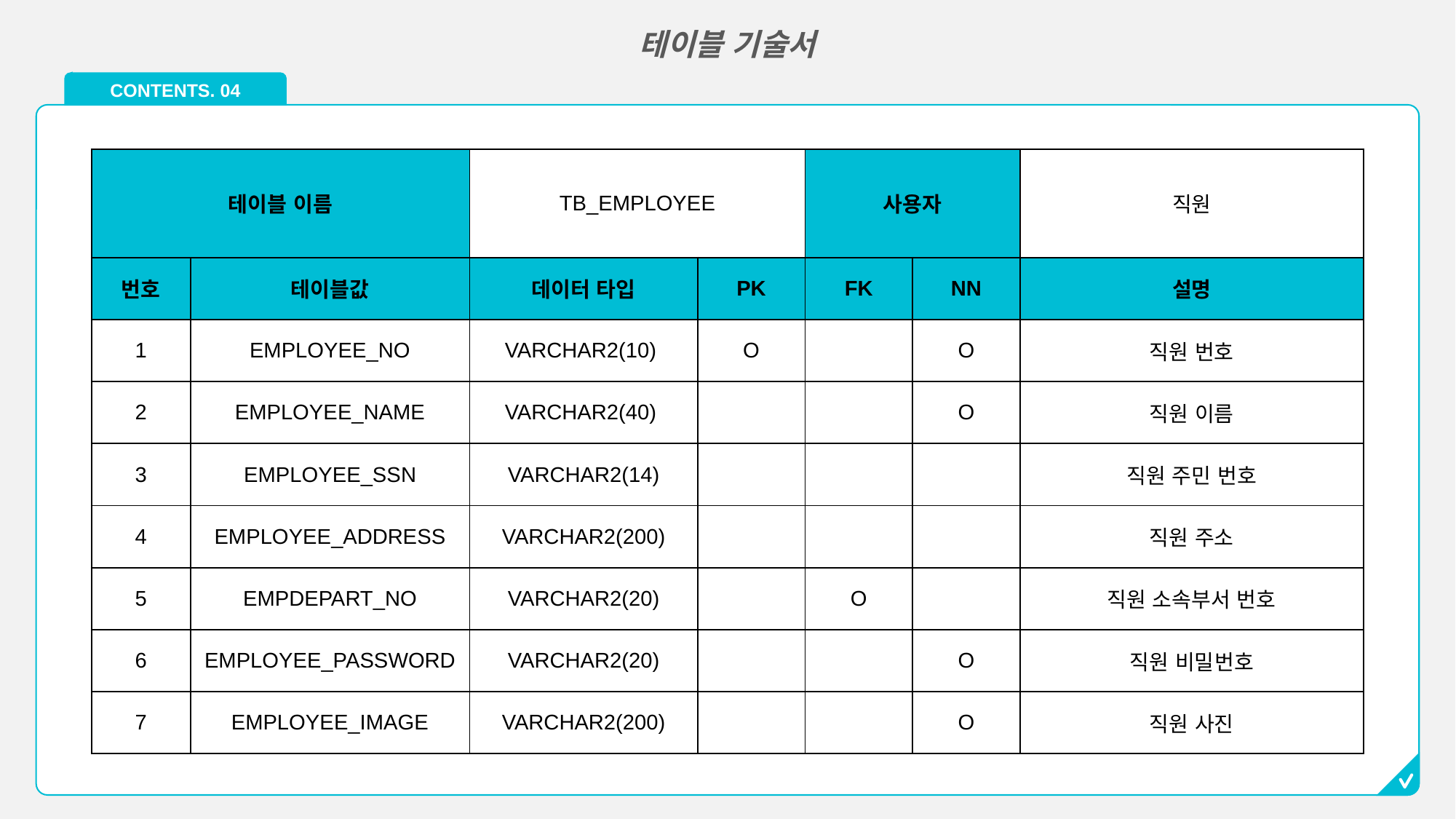

테이블 기술서
CONTENTS. 04

| 테이블 이름 |  | TB\_EMPLOYEE |  | 사용자 |  | 직원 |
| --- | --- | --- | --- | --- | --- | --- |
| 번호 | 테이블값 | 데이터 타입 | PK | FK | NN | 설명 |
| 1 | EMPLOYEE\_NO | VARCHAR2(10) | O |  | O | 직원 번호 |
| 2 | EMPLOYEE\_NAME | VARCHAR2(40) |  |  | O | 직원 이름 |
| 3 | EMPLOYEE\_SSN | VARCHAR2(14) |  |  |  | 직원 주민 번호 |
| 4 | EMPLOYEE\_ADDRESS | VARCHAR2(200) |  |  |  | 직원 주소 |
| 5 | EMPDEPART\_NO | VARCHAR2(20) |  | O |  | 직원 소속부서 번호 |
| 6 | EMPLOYEE\_PASSWORD | VARCHAR2(20) |  |  | O | 직원 비밀번호 |
| 7 | EMPLOYEE\_IMAGE | VARCHAR2(200) |  |  | O | 직원 사진 |